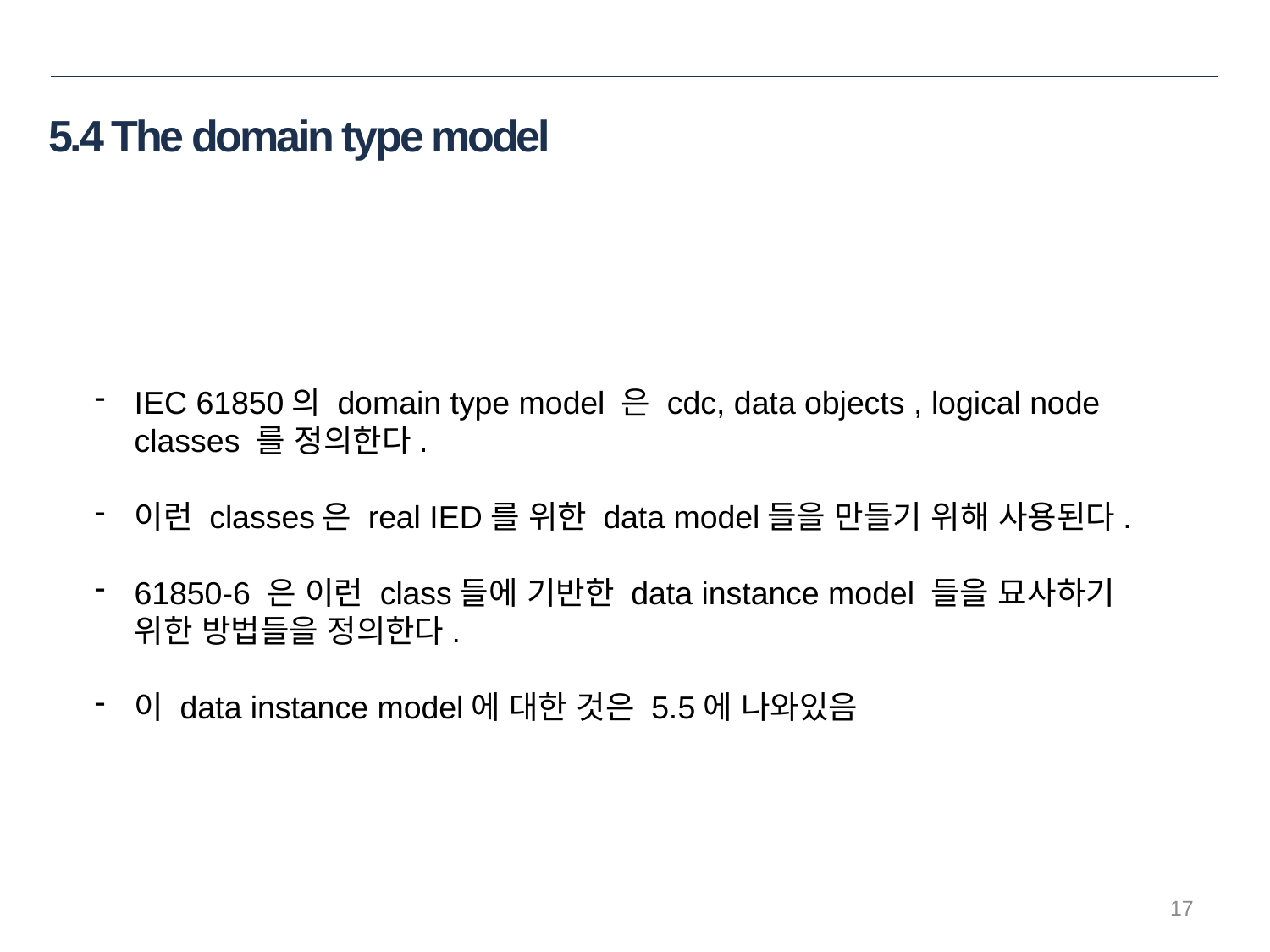

5.4 The domain type model
IEC 61850의 domain type model 은 cdc, data objects , logical node classes 를 정의한다.

이런 classes은 real IED를 위한 data model들을 만들기 위해 사용된다.

61850-6 은 이런 class들에 기반한 data instance model 들을 묘사하기 위한 방법들을 정의한다.

이 data instance model에 대한 것은 5.5에 나와있음
17